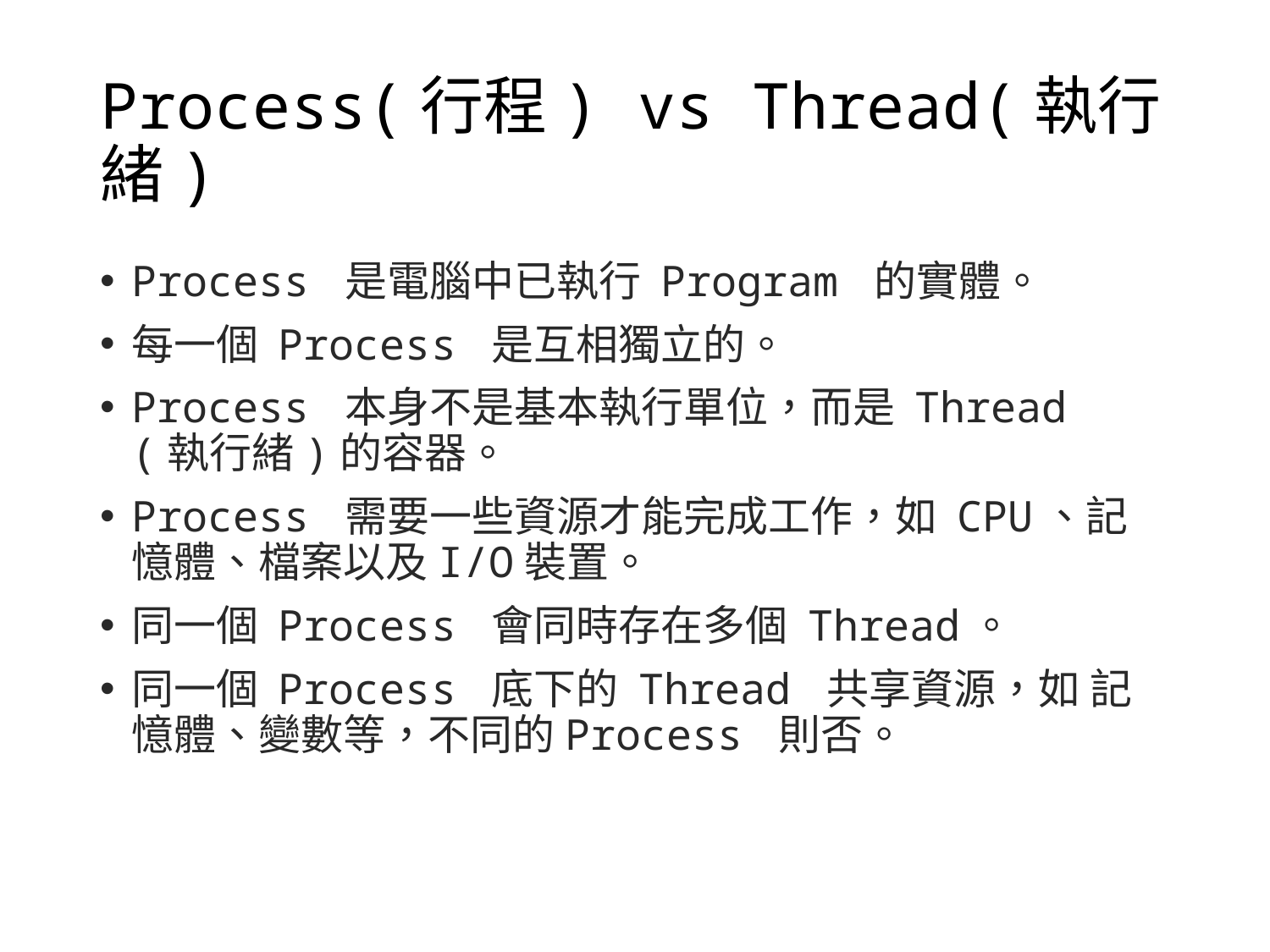

# Process(行程) vs Thread(執行緒)
Process 是電腦中已執行 Program 的實體。
每一個 Process 是互相獨立的。
Process 本身不是基本執行單位，而是 Thread (執行緒)的容器。
Process 需要一些資源才能完成工作，如 CPU、記憶體、檔案以及I/O裝置。
同一個 Process 會同時存在多個 Thread。
同一個 Process 底下的 Thread 共享資源，如 記憶體、變數等，不同的Process 則否。